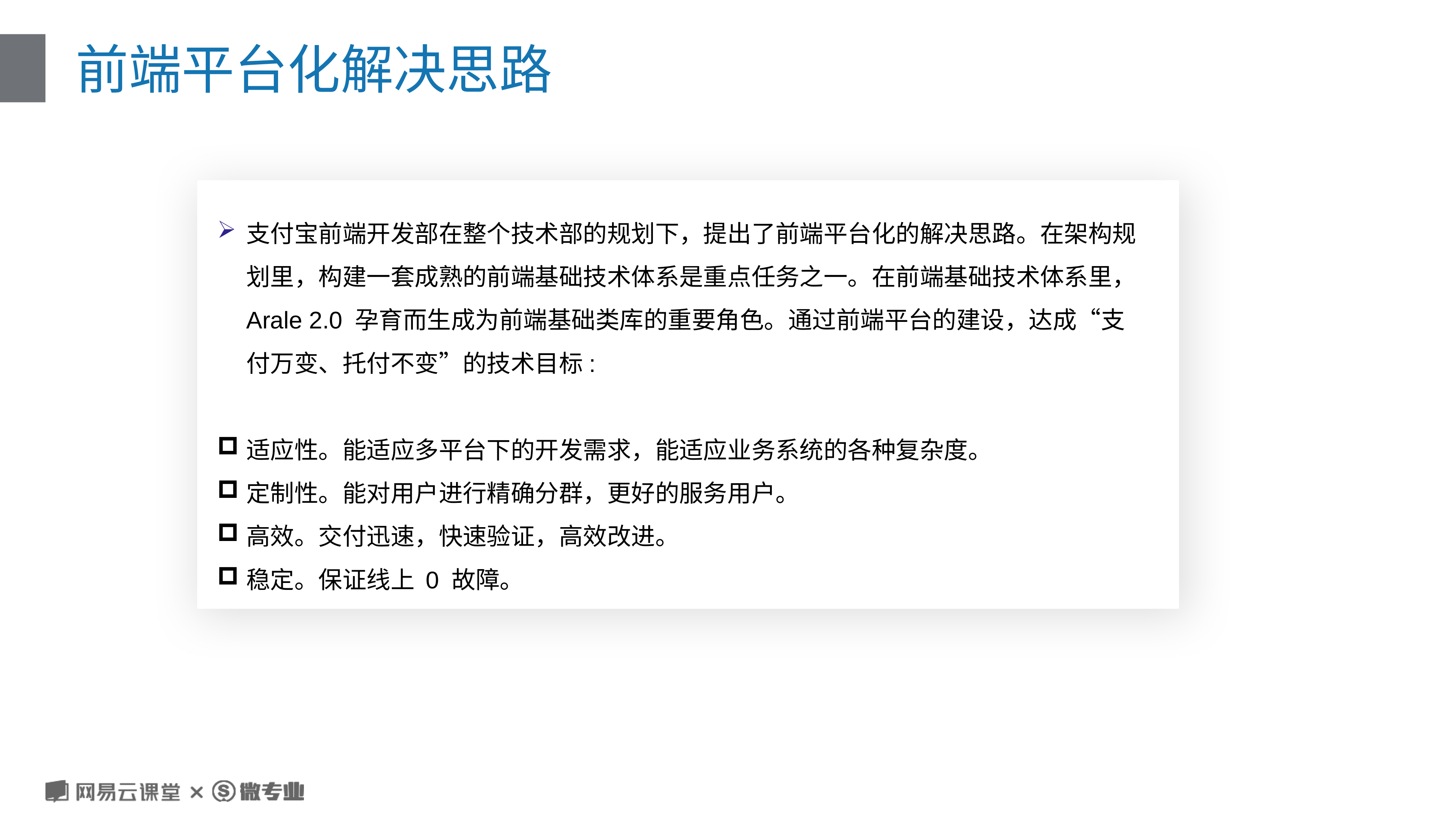

# 前端平台化解决思路

支付宝前端开发部在整个技术部的规划下，提出了前端平台化的解决思路。在架构规划里，构建一套成熟的前端基础技术体系是重点任务之一。在前端基础技术体系里，Arale 2.0 孕育而生成为前端基础类库的重要角色。通过前端平台的建设，达成“支付万变、托付不变”的技术目标:

适应性。能适应多平台下的开发需求，能适应业务系统的各种复杂度。
定制性。能对用户进行精确分群，更好的服务用户。
高效。交付迅速，快速验证，高效改进。
稳定。保证线上 0 故障。